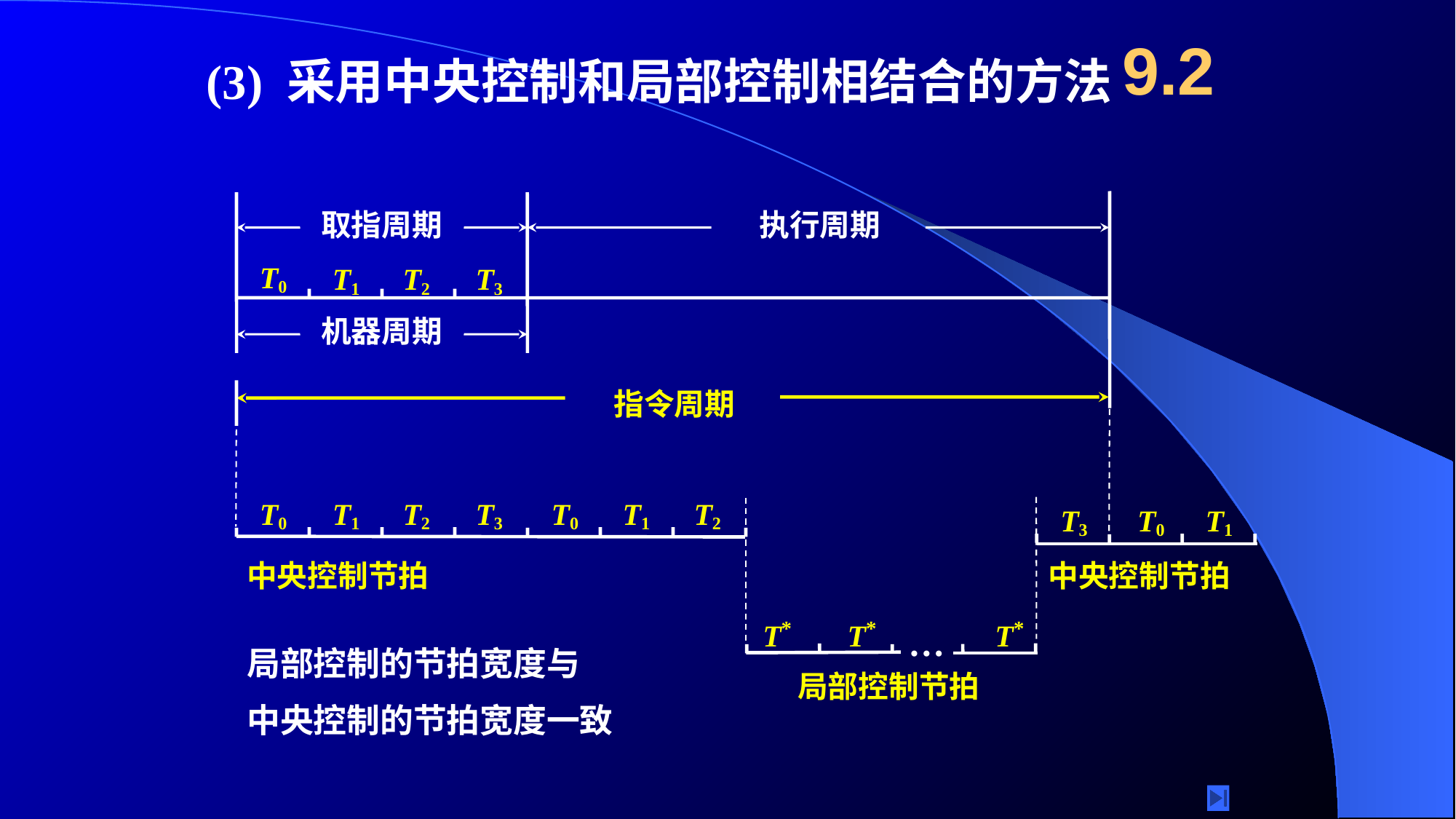

9.2
(3) 采用中央控制和局部控制相结合的方法

取指周期
执行周期

机器周期

指令周期

T0
T1
T2
T3

T0
T1
T2
T3
T0
T1
T2

中央控制节拍
 T3
T0
T1

中央控制节拍

T*
T*
T*

局部控制节拍
…
局部控制的节拍宽度与
中央控制的节拍宽度一致